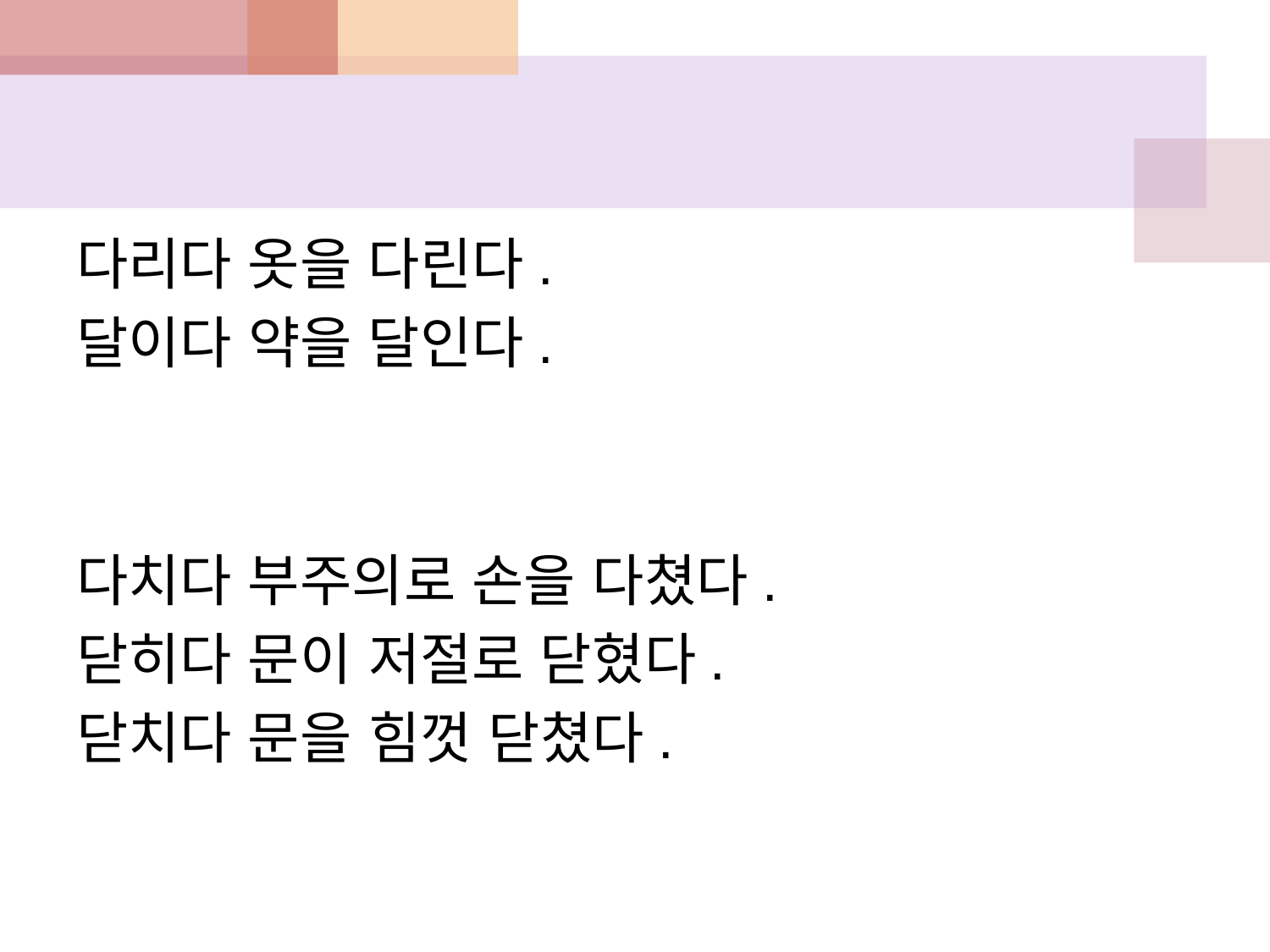

#
다리다 옷을 다린다.
달이다 약을 달인다.

다치다 부주의로 손을 다쳤다.
닫히다 문이 저절로 닫혔다.
닫치다 문을 힘껏 닫쳤다.